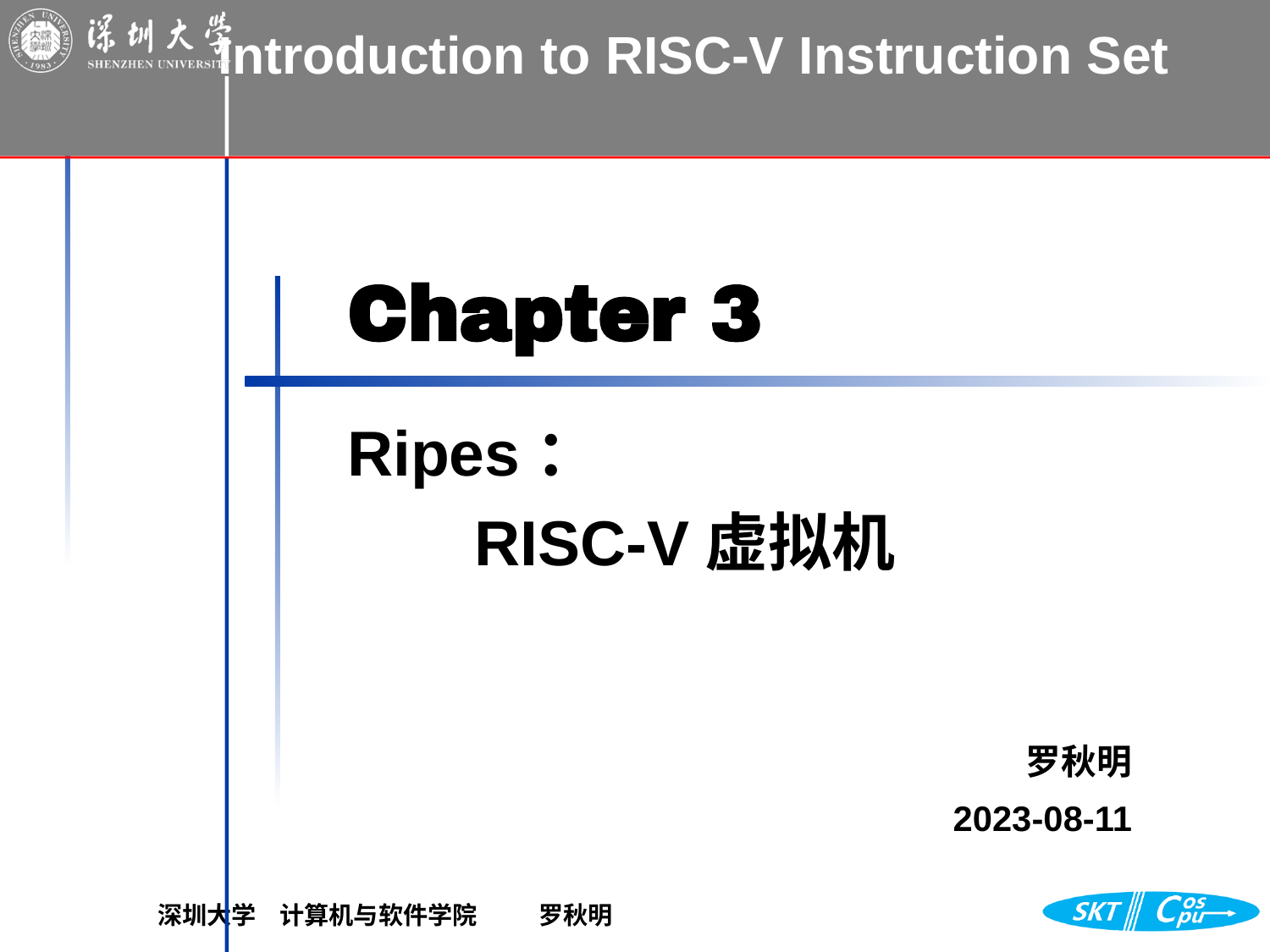

# Chapter 3
Ripes：
	RISC-V虚拟机

罗秋明
2023-08-11